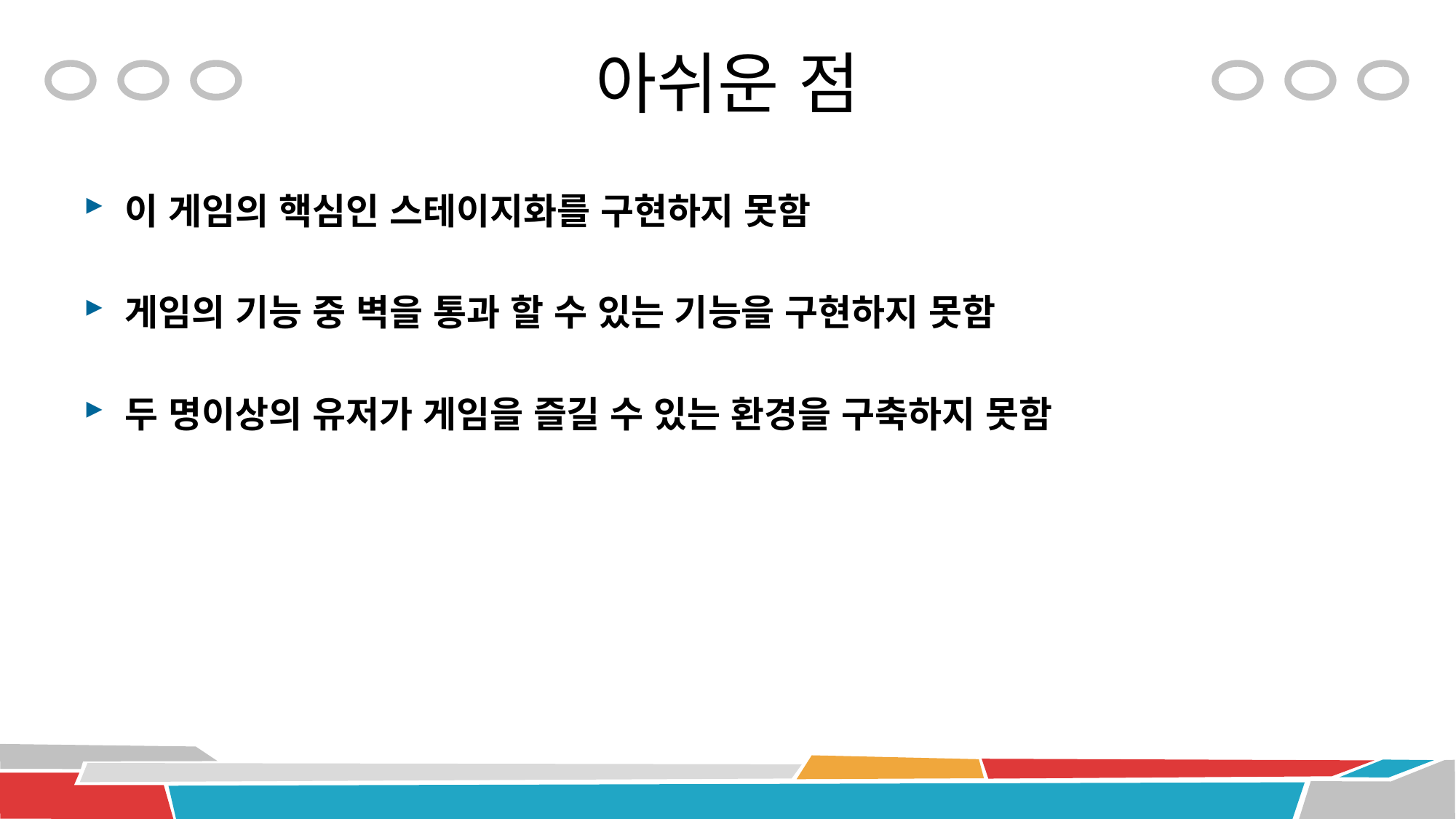

# 아쉬운 점
이 게임의 핵심인 스테이지화를 구현하지 못함

게임의 기능 중 벽을 통과 할 수 있는 기능을 구현하지 못함

두 명이상의 유저가 게임을 즐길 수 있는 환경을 구축하지 못함